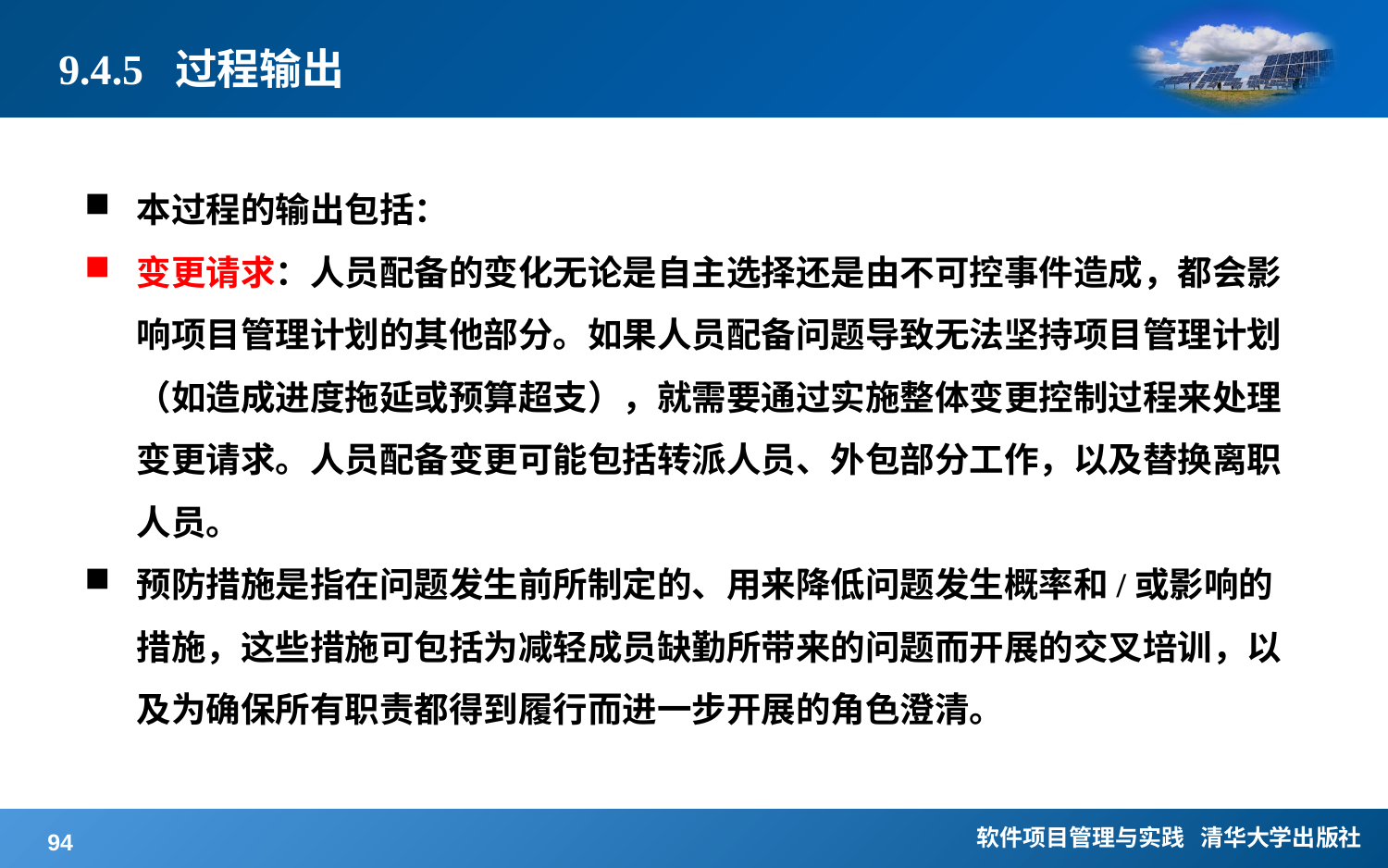

# 9.4.5  过程输出
本过程的输出包括：
变更请求：人员配备的变化无论是自主选择还是由不可控事件造成，都会影响项目管理计划的其他部分。如果人员配备问题导致无法坚持项目管理计划（如造成进度拖延或预算超支），就需要通过实施整体变更控制过程来处理变更请求。人员配备变更可能包括转派人员、外包部分工作，以及替换离职人员。
预防措施是指在问题发生前所制定的、用来降低问题发生概率和/或影响的措施，这些措施可包括为减轻成员缺勤所带来的问题而开展的交叉培训，以及为确保所有职责都得到履行而进一步开展的角色澄清。